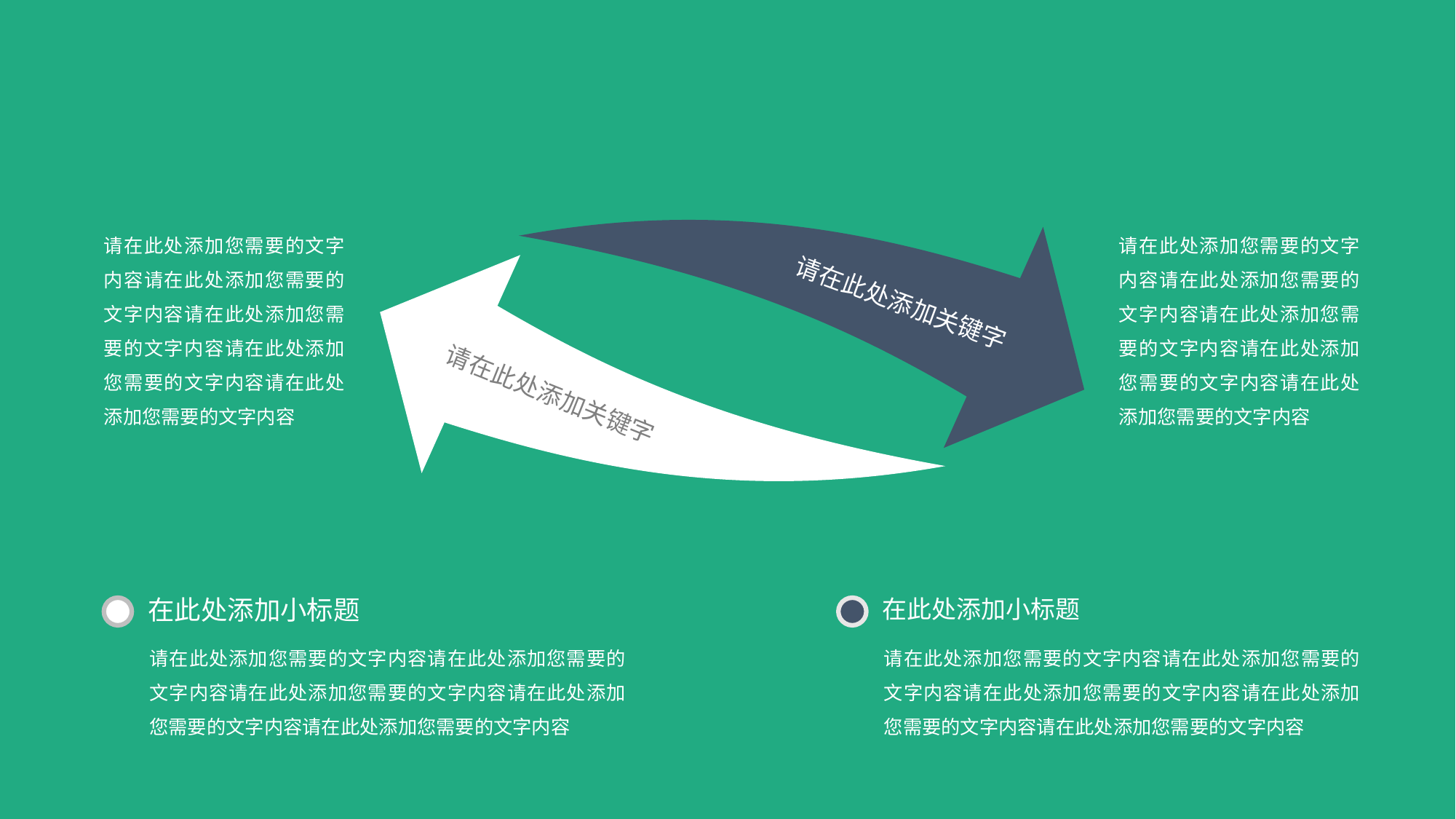

请在此处添加关键字
请在此处添加您需要的文字内容请在此处添加您需要的文字内容请在此处添加您需要的文字内容请在此处添加您需要的文字内容请在此处添加您需要的文字内容
请在此处添加您需要的文字内容请在此处添加您需要的文字内容请在此处添加您需要的文字内容请在此处添加您需要的文字内容请在此处添加您需要的文字内容

请在此处添加关键字
在此处添加小标题

请在此处添加您需要的文字内容请在此处添加您需要的文字内容请在此处添加您需要的文字内容请在此处添加您需要的文字内容请在此处添加您需要的文字内容
在此处添加小标题

请在此处添加您需要的文字内容请在此处添加您需要的文字内容请在此处添加您需要的文字内容请在此处添加您需要的文字内容请在此处添加您需要的文字内容